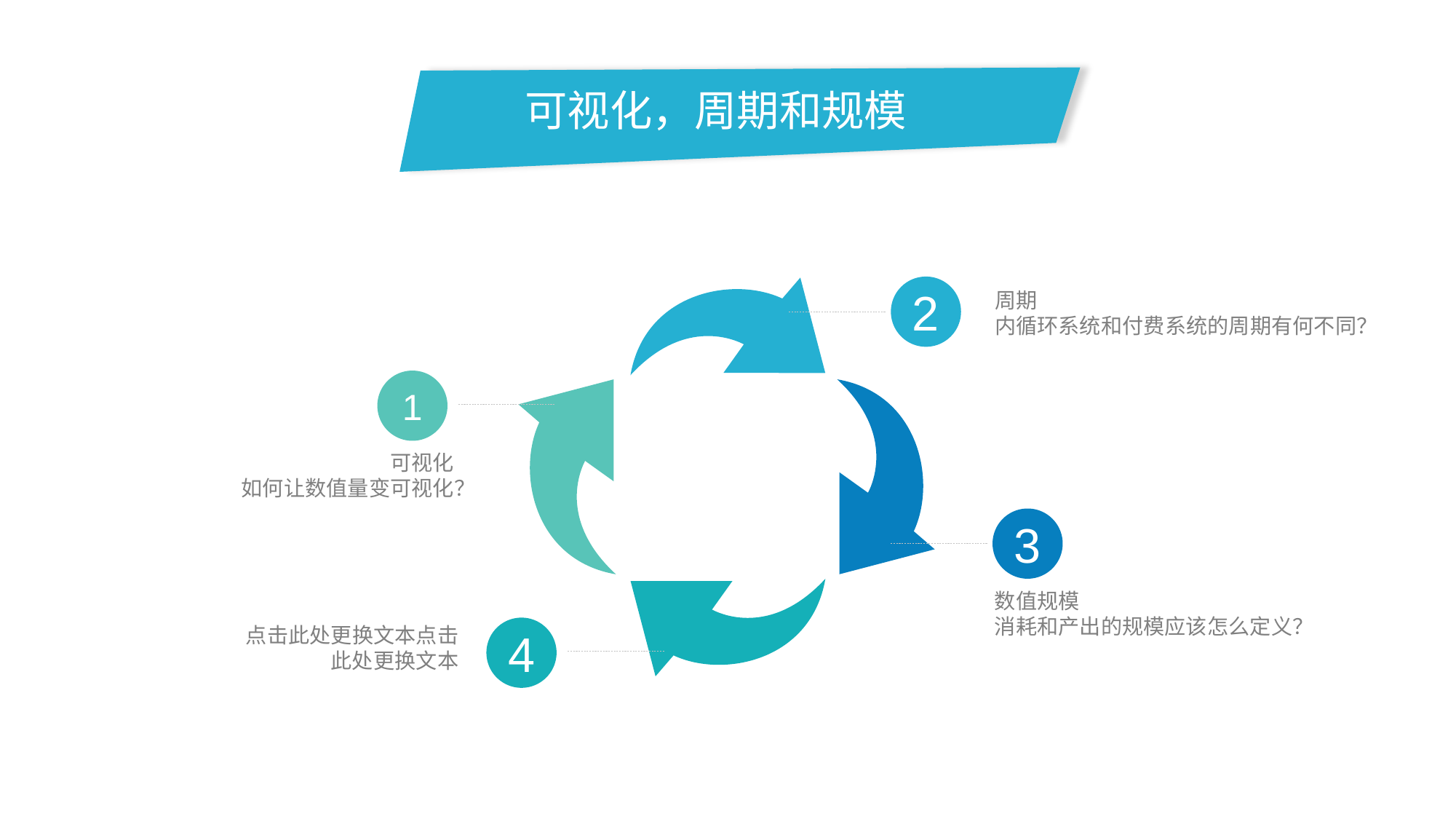

可视化，周期和规模
2
周期
内循环系统和付费系统的周期有何不同？

1
可视化
如何让数值量变可视化？

3
数值规模
消耗和产出的规模应该怎么定义？

4
点击此处更换文本点击此处更换文本